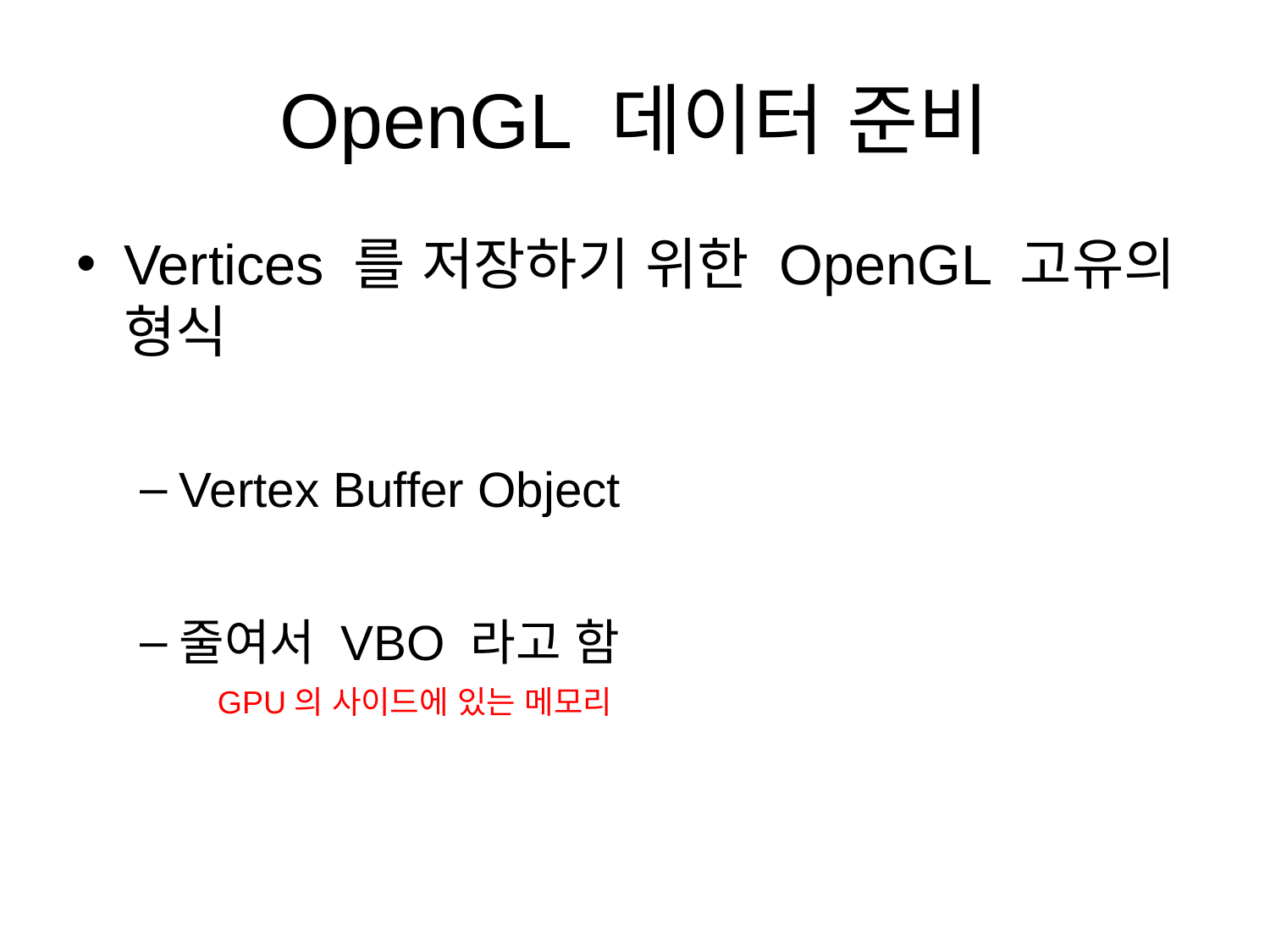

# OpenGL 데이터 준비
Vertices 를 저장하기 위한 OpenGL 고유의 형식

Vertex Buffer Object

줄여서 VBO 라고 함
GPU의 사이드에 있는 메모리